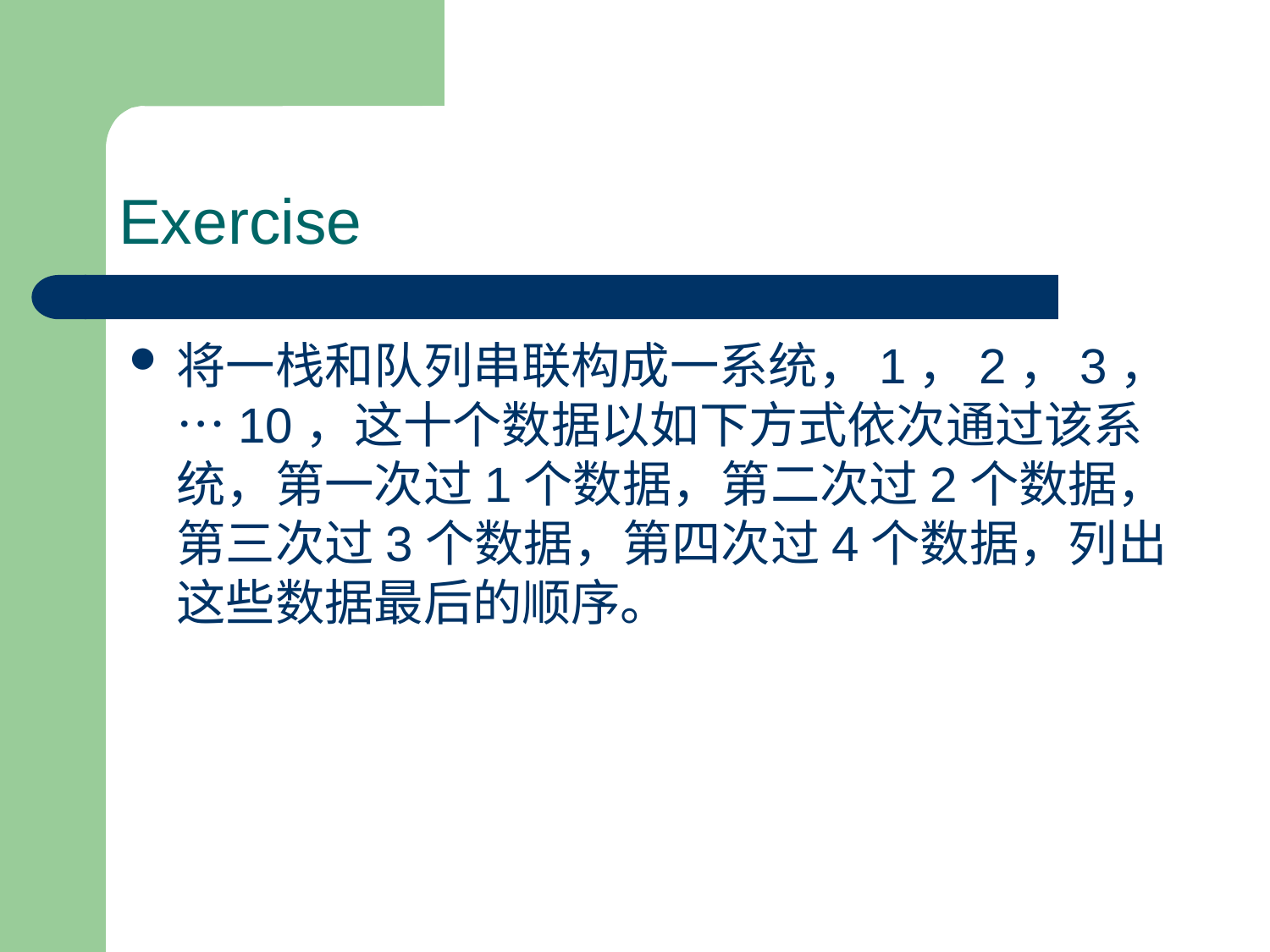

# Exercise
将一栈和队列串联构成一系统，1，2，3，…10，这十个数据以如下方式依次通过该系统，第一次过1个数据，第二次过2个数据，第三次过3个数据，第四次过4个数据，列出这些数据最后的顺序。